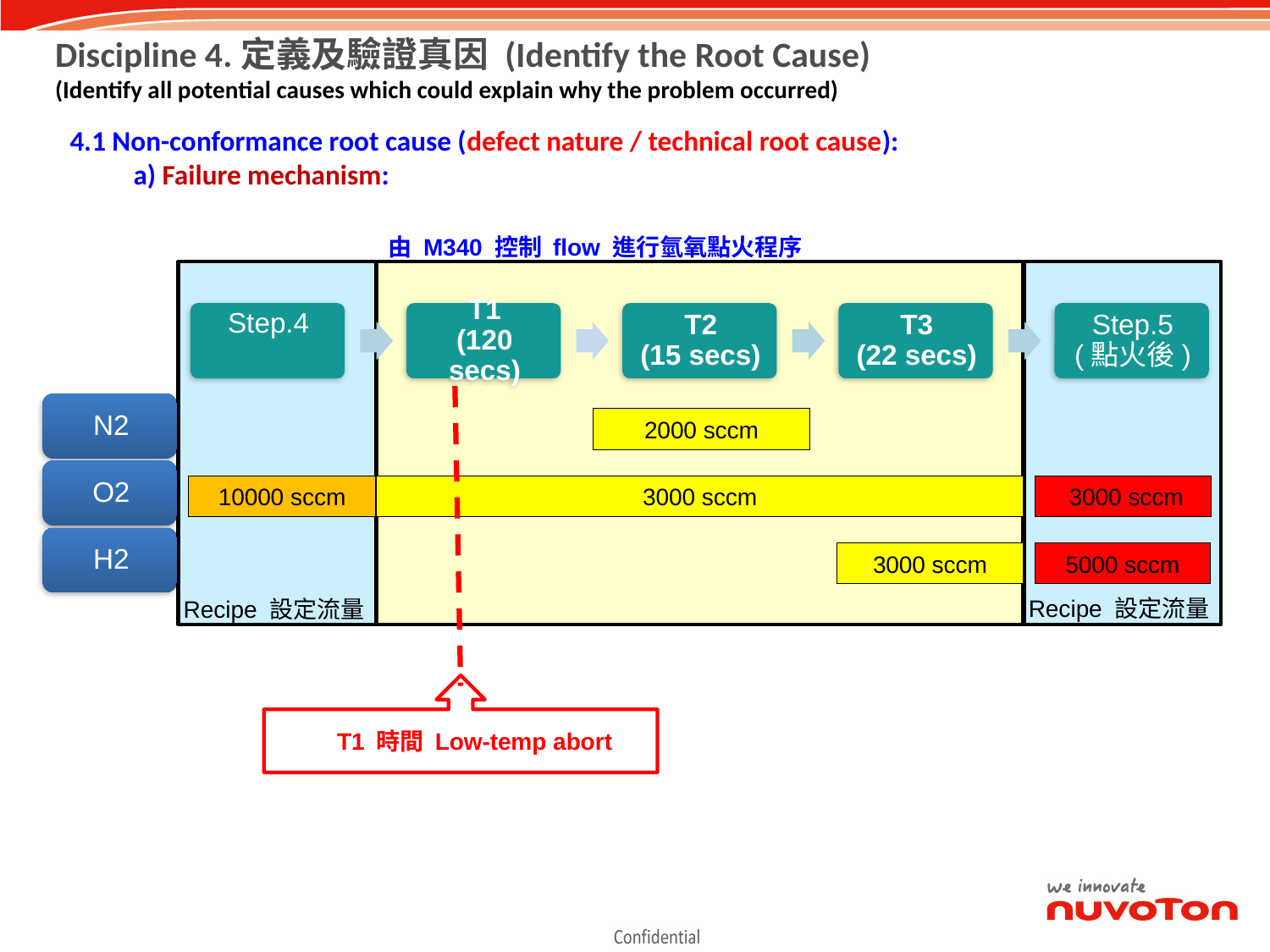

Discipline 4.定義及驗證真因 (Identify the Root Cause)
(Identify all potential causes which could explain why the problem occurred)
4.1 Non-conformance root cause (defect nature / technical root cause):
a) Failure mechanism:
由 M340 控制 flow 進行氫氧點火程序

Step.4

T1
(120 secs)

T2
(15 secs)

T3
(22 secs)

Step.5
(點火後)
N2
O2
H2
2000 sccm
10000 sccm
3000 sccm
 3000 sccm
3000 sccm
5000 sccm
Recipe 設定流量
Recipe 設定流量

T1 時間 Low-temp abort